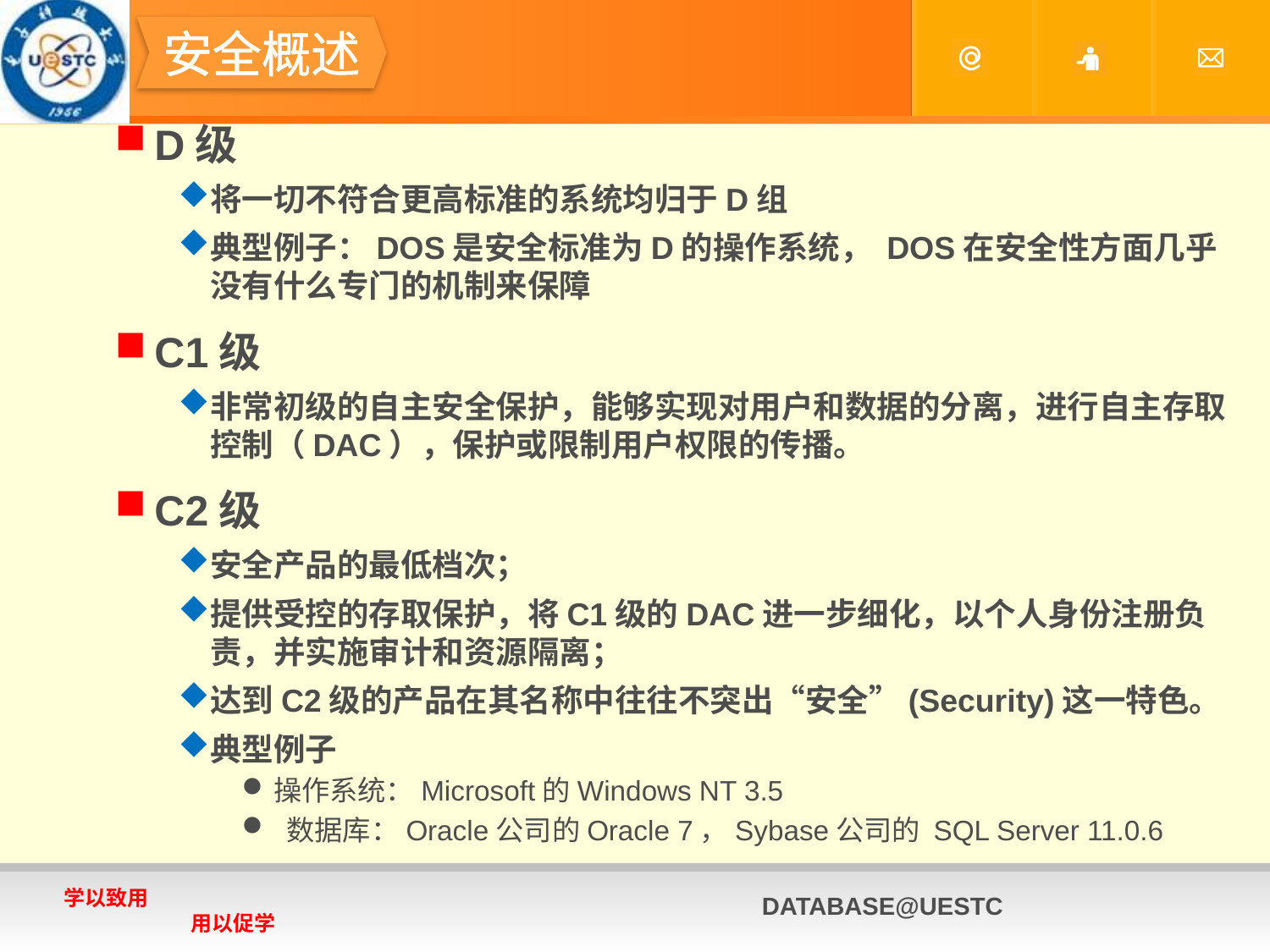

#
安全概述
D级
将一切不符合更高标准的系统均归于D组
典型例子：DOS是安全标准为D的操作系统， DOS在安全性方面几乎没有什么专门的机制来保障
C1级
非常初级的自主安全保护，能够实现对用户和数据的分离，进行自主存取控制（DAC），保护或限制用户权限的传播。
C2级
安全产品的最低档次；
提供受控的存取保护，将C1级的DAC进一步细化，以个人身份注册负责，并实施审计和资源隔离；
达到C2级的产品在其名称中往往不突出“安全”(Security)这一特色。
典型例子
操作系统：Microsoft的Windows NT 3.5
 数据库：Oracle公司的Oracle 7，Sybase公司的 SQL Server 11.0.6